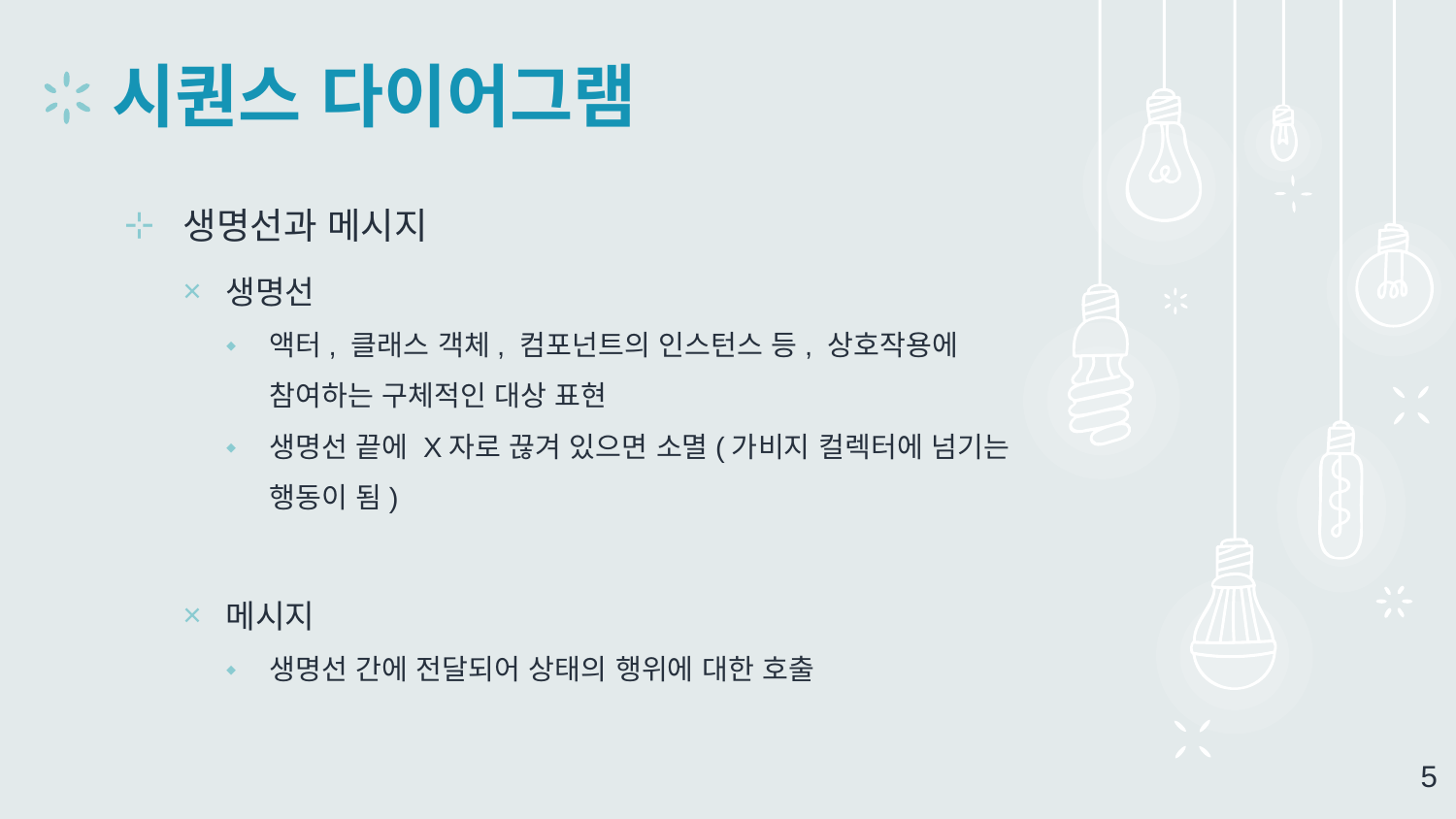

# 시퀀스 다이어그램
생명선과 메시지
생명선
액터, 클래스 객체, 컴포넌트의 인스턴스 등, 상호작용에 참여하는 구체적인 대상 표현
생명선 끝에 X자로 끊겨 있으면 소멸(가비지 컬렉터에 넘기는 행동이 됨)

메시지
생명선 간에 전달되어 상태의 행위에 대한 호출
5